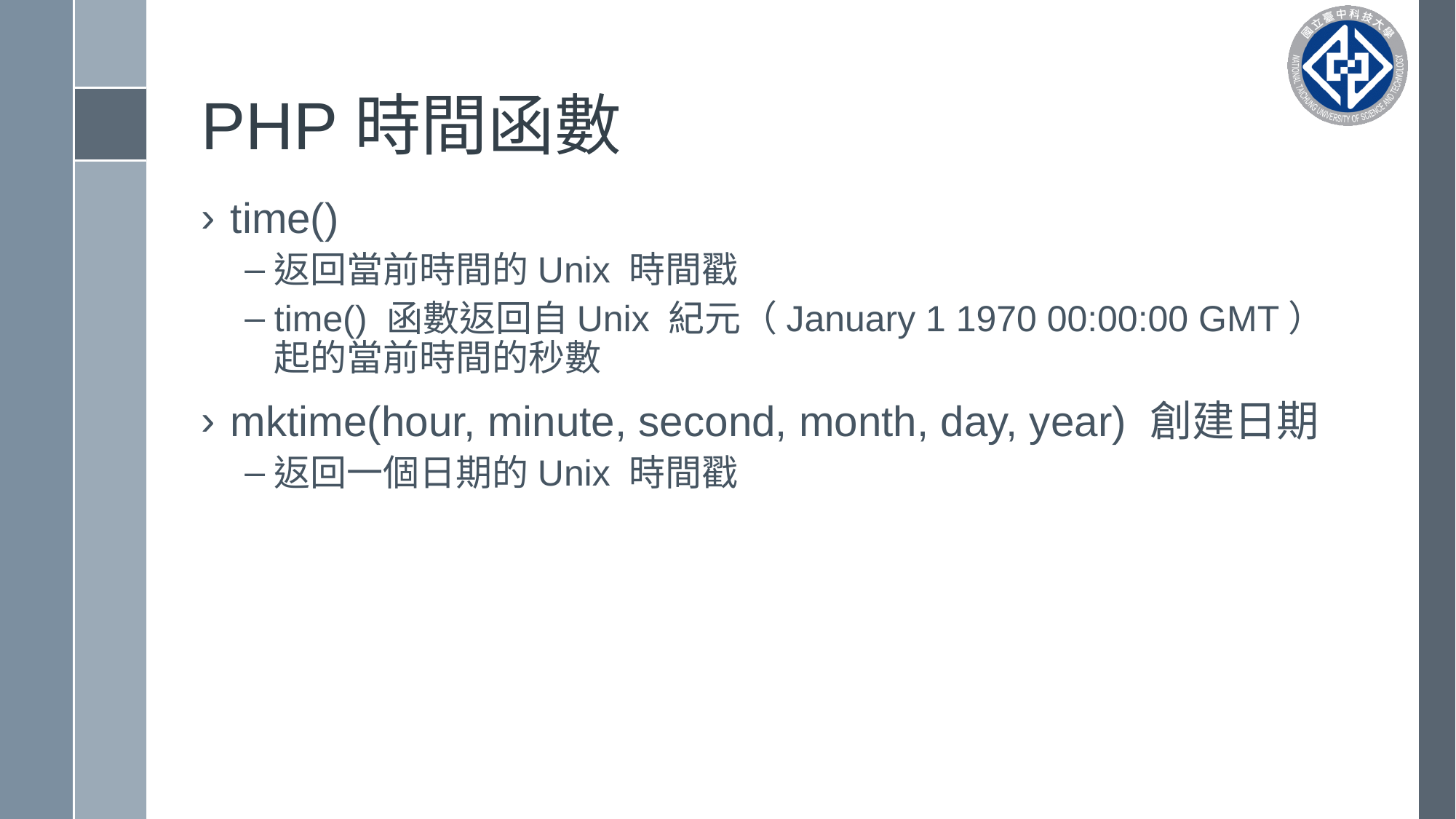

# PHP時間函數
time()
返回當前時間的Unix 時間戳
time() 函數返回自Unix 紀元（January 1 1970 00:00:00 GMT）起的當前時間的秒數
mktime(hour, minute, second, month, day, year) 創建日期
返回一個日期的Unix 時間戳